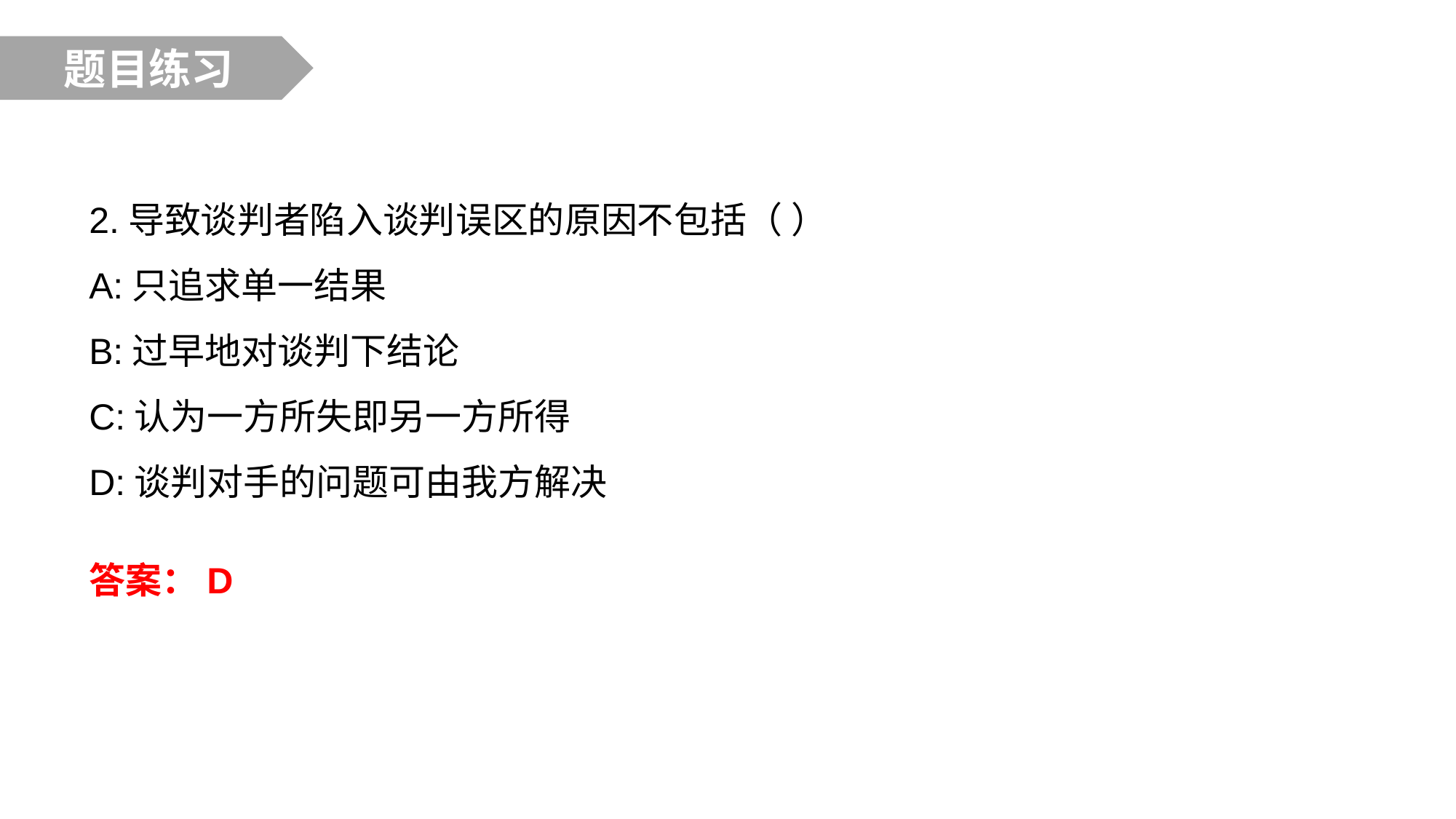

题目练习
2.导致谈判者陷入谈判误区的原因不包括（ ）
A:只追求单一结果
B:过早地对谈判下结论
C:认为一方所失即另一方所得
D:谈判对手的问题可由我方解决
答案：D